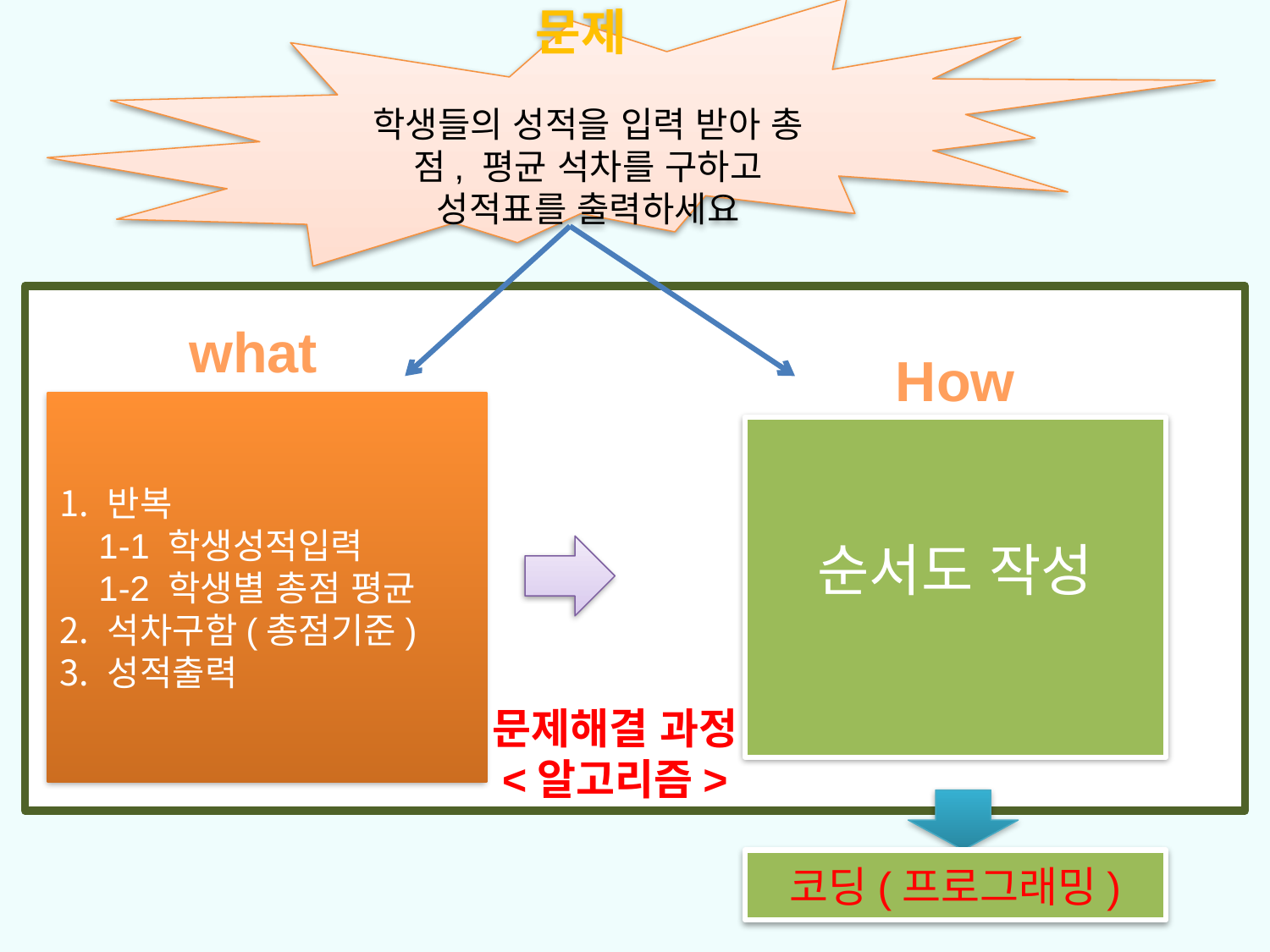

문제

학생들의 성적을 입력 받아 총점, 평균 석차를 구하고 성적표를 출력하세요

what
How
반복
    1-1 학생성적입력
    1-2 학생별 총점 평균
석차구함(총점기준)
성적출력
순서도 작성

문제해결 과정
<알고리즘>

코딩(프로그래밍)